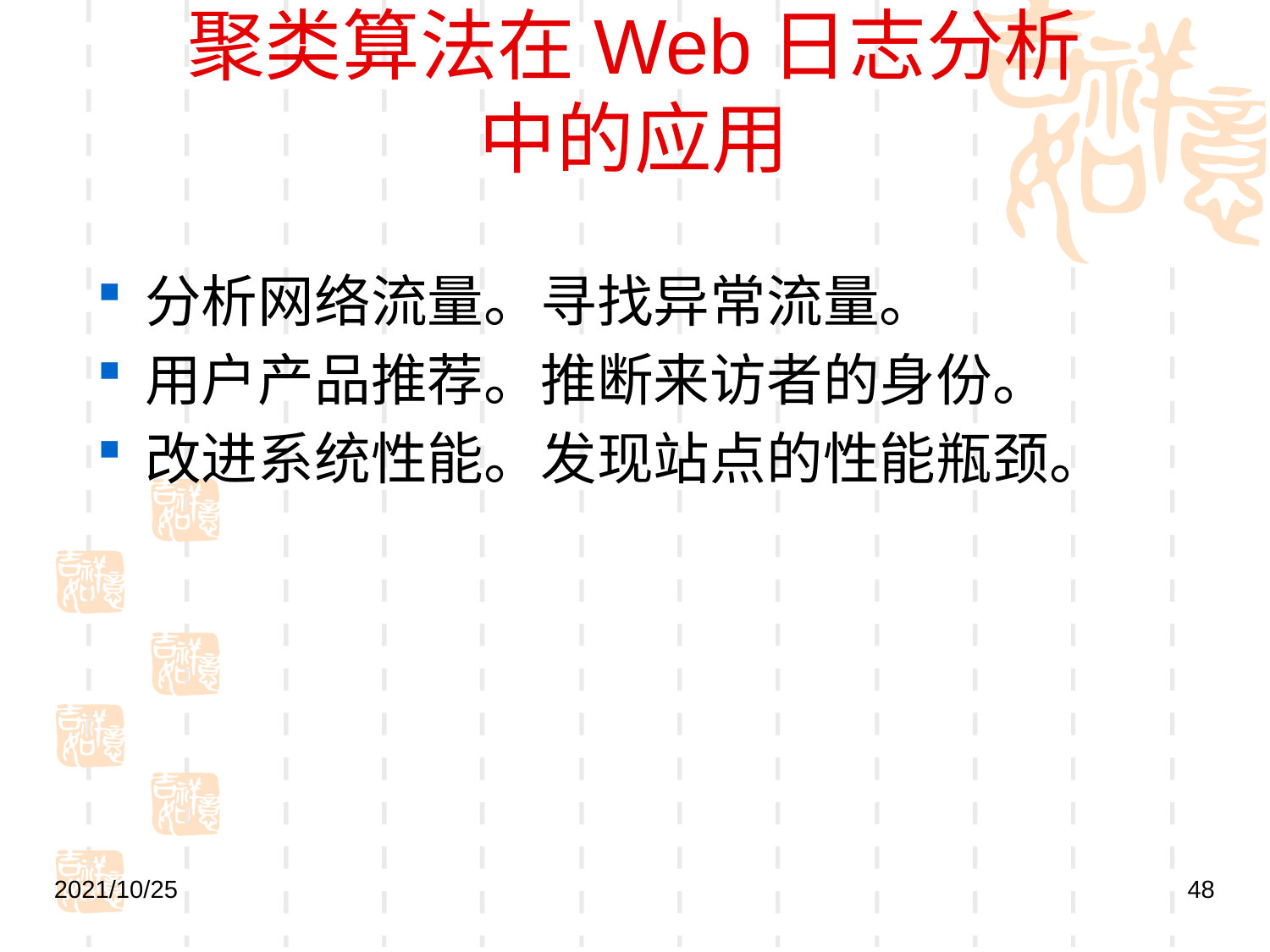

# 聚类算法在Web日志分析 中的应用

分析网络流量。寻找异常流量。
用户产品推荐。推断来访者的身份。
改进系统性能。发现站点的性能瓶颈。
2021/10/25
48